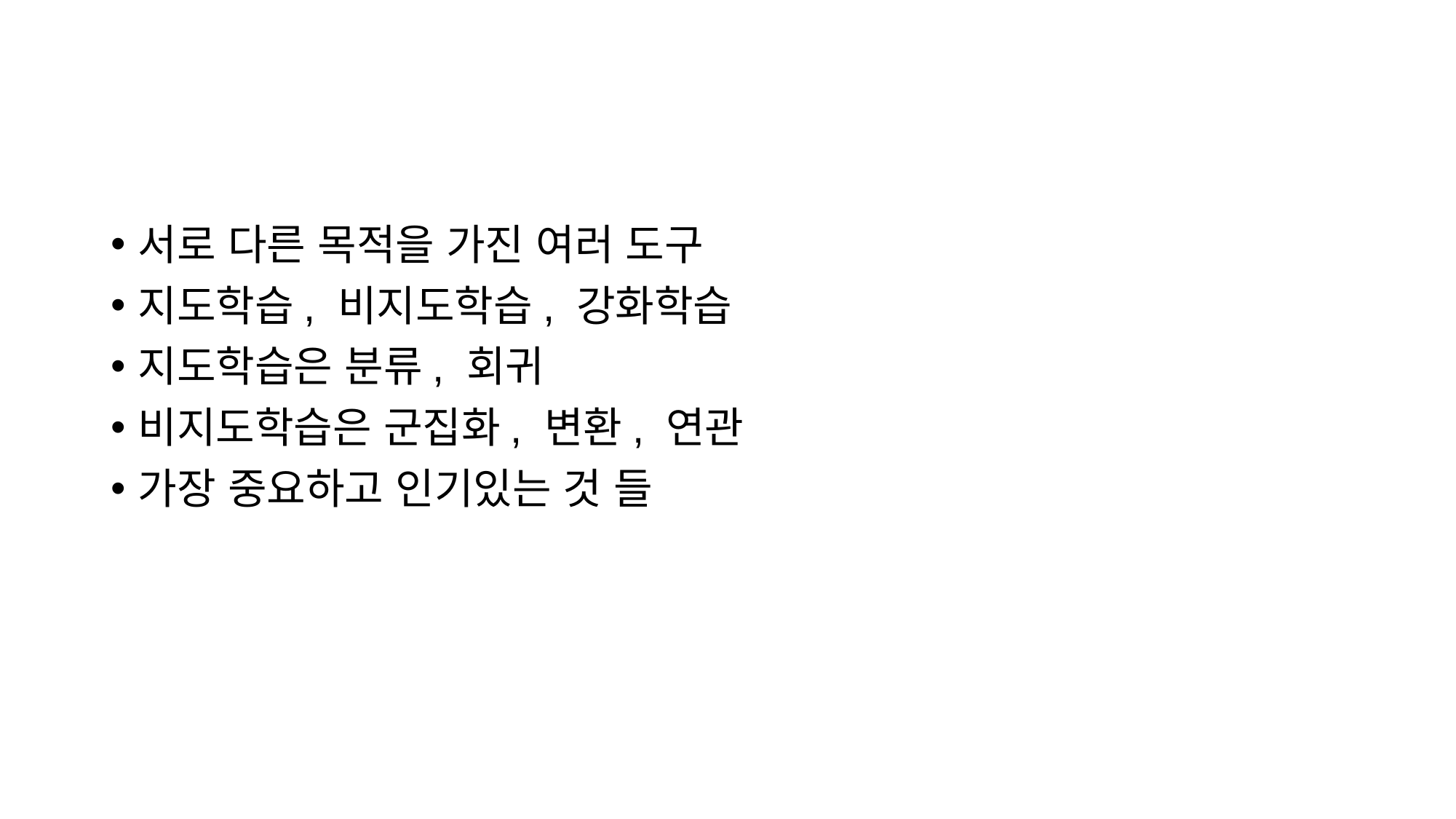

서로 다른 목적을 가진 여러 도구
지도학습, 비지도학습, 강화학습
지도학습은 분류, 회귀
비지도학습은 군집화, 변환, 연관
가장 중요하고 인기있는 것 들